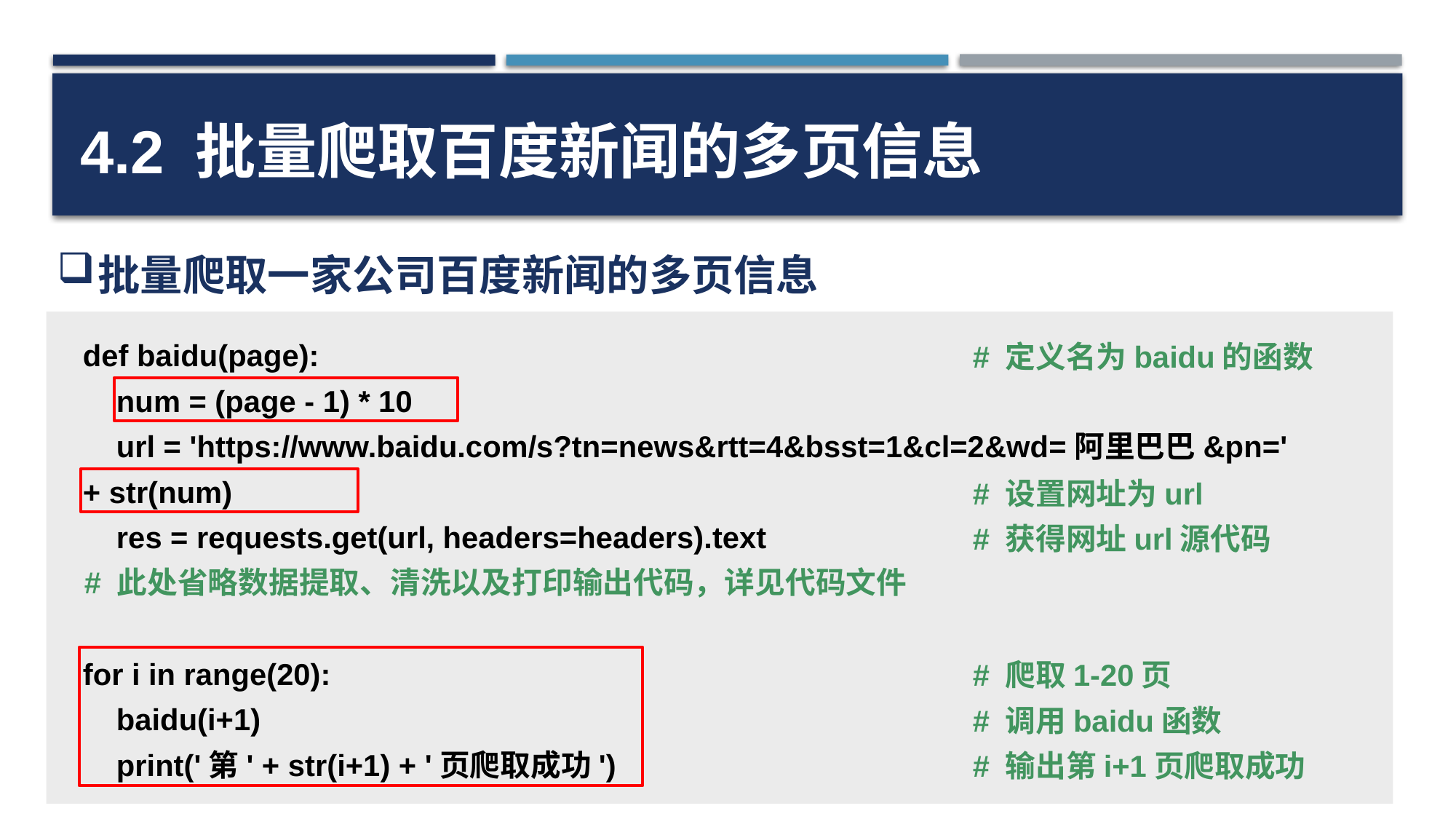

4.2 批量爬取百度新闻的多页信息
批量爬取一家公司百度新闻的多页信息

def baidu(page):
    num = (page - 1) * 10
    url = 'https://www.baidu.com/s?tn=news&rtt=4&bsst=1&cl=2&wd=阿里巴巴&pn=' + str(num)
    res = requests.get(url, headers=headers).text

for i in range(20):
    baidu(i+1)
    print('第' + str(i+1) + '页爬取成功')
# 定义名为baidu的函数

# 设置网址为url
# 获得网址url源代码

# 爬取1-20页
# 调用baidu函数
# 输出第i+1页爬取成功

# 此处省略数据提取、清洗以及打印输出代码，详见代码文件

45